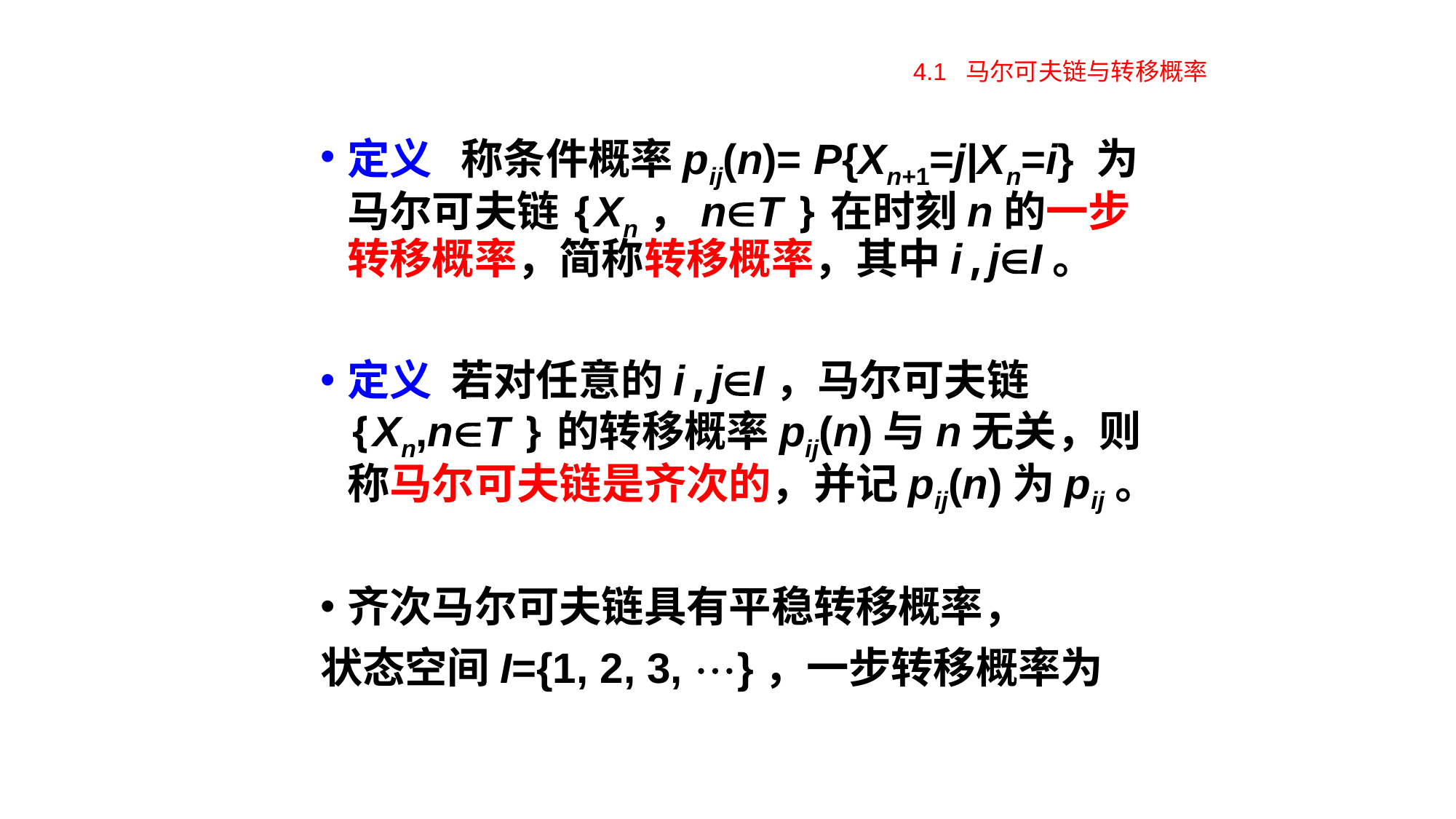

# 4.1  马尔可夫链与转移概率
定义   称条件概率pij(n)= P{Xn+1=j|Xn=i} 为马尔可夫链{Xn，n∈T }在时刻n的一步转移概率，简称转移概率，其中i,j∈I。

定义  若对任意的i,j∈I，马尔可夫链{Xn,n∈T }的转移概率pij(n)与n无关，则称马尔可夫链是齐次的，并记pij(n)为pij。

齐次马尔可夫链具有平稳转移概率，
状态空间I={1, 2, 3, …}，一步转移概率为